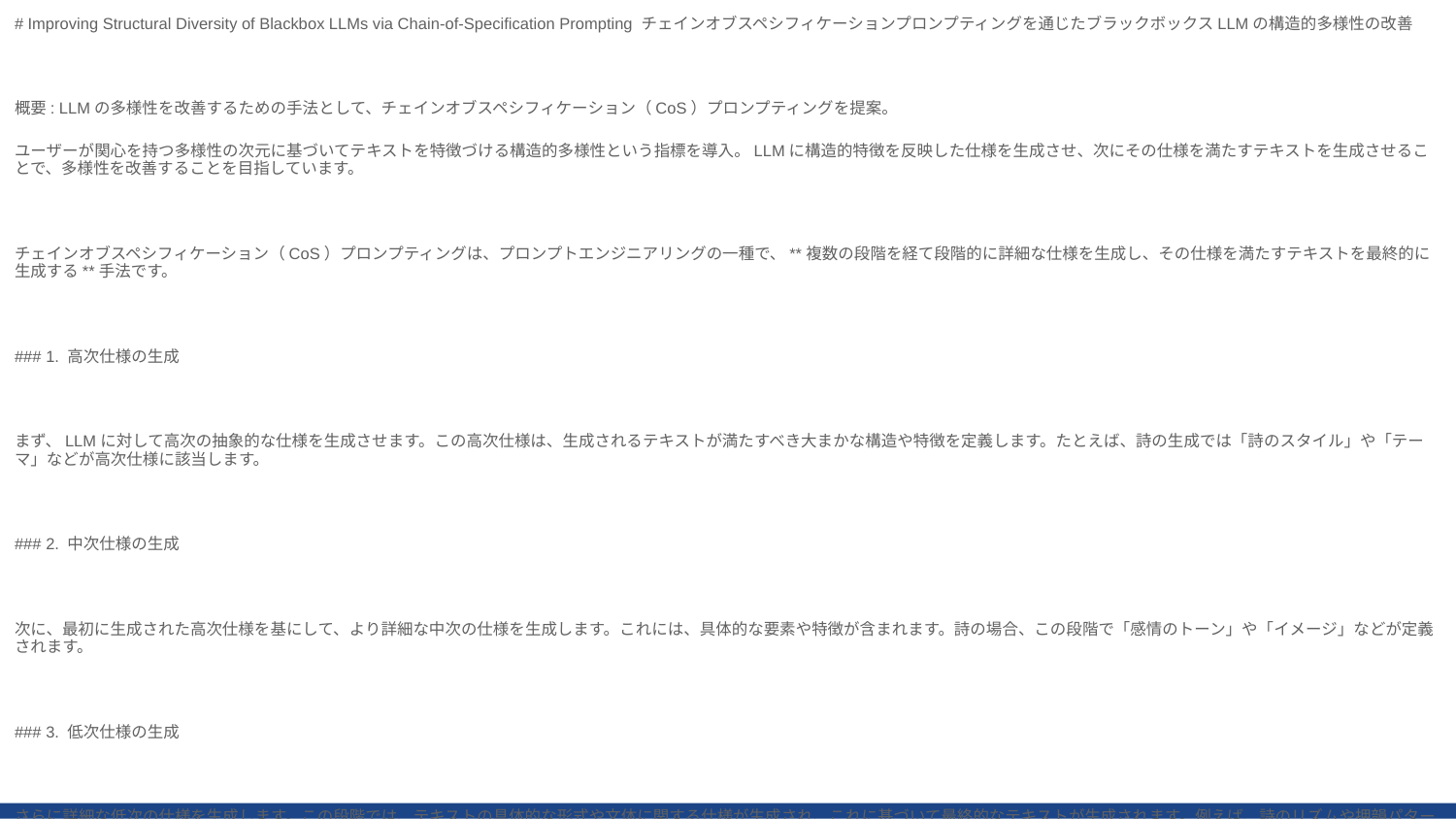

# Improving Structural Diversity of Blackbox LLMs via Chain-of-Specification Prompting チェインオブスペシフィケーションプロンプティングを通じたブラックボックスLLMの構造的多様性の改善

概要: LLMの多様性を改善するための手法として、チェインオブスペシフィケーション（CoS）プロンプティングを提案。
ユーザーが関心を持つ多様性の次元に基づいてテキストを特徴づける構造的多様性という指標を導入。LLMに構造的特徴を反映した仕様を生成させ、次にその仕様を満たすテキストを生成させることで、多様性を改善することを目指しています。

チェインオブスペシフィケーション（CoS）プロンプティングは、プロンプトエンジニアリングの一種で、**複数の段階を経て段階的に詳細な仕様を生成し、その仕様を満たすテキストを最終的に生成する**手法です。

### 1. 高次仕様の生成

まず、LLMに対して高次の抽象的な仕様を生成させます。この高次仕様は、生成されるテキストが満たすべき大まかな構造や特徴を定義します。たとえば、詩の生成では「詩のスタイル」や「テーマ」などが高次仕様に該当します。

### 2. 中次仕様の生成

次に、最初に生成された高次仕様を基にして、より詳細な中次の仕様を生成します。これには、具体的な要素や特徴が含まれます。詩の場合、この段階で「感情のトーン」や「イメージ」などが定義されます。

### 3. 低次仕様の生成

さらに詳細な低次の仕様を生成します。この段階では、テキストの具体的な形式や文体に関する仕様が生成され、これに基づいて最終的なテキストが生成されます。例えば、詩のリズムや押韻パターンなどが該当します。

### 4. テキストの生成

最後に、生成された低次仕様に従って、実際のテキストを生成します。このプロセスでは、仕様が細分化されることにより、生成されるテキストが特定の構造的特徴や多様性を備えるように誘導されます。

### CoSプロンプティングの特徴

- **段階的アプローチ**: 高次から低次へと段階的に仕様を生成することで、LLMが生成するテキストに多様性を持たせることが可能になります。
- **仕様の分離**: テキストの構造的多様性の主な源泉を、最初の高次仕様の生成に集約するため、多様性の制御がしやすくなります。
- **ブラックボックスモデルの対応**: この手法は、モデルの内部構造にアクセスできないブラックボックスモデルでも有効です。

詩の生成を例にしてCoSプロンプトの流れを示します。

### 1. 高次仕様の生成

最初に、詩のスタイルに関する高次仕様を生成します。

**プロンプト例:**

```

詩を作成するために、詩のスタイルを指定してください。このスタイルには、古典的な形式（例えば、ソネット、ハイク）やモダンな形式（例えば、自由詩、コンクリートポエトリー）が含まれます。
```

生成例:

```
スタイル: ソネット
```

### 2. 中次仕様の生成

次に、選ばれた詩のスタイルに基づいて、テーマや感情のトーンなどの中次仕様を生成します。

**プロンプト例:**

```
"ソネット"のスタイルを使って、詩のテーマを指定してください。また、詩全体の感情のトーン（例えば、悲しみ、喜び、怒り）も指定してください。
```

生成例:

```
テーマ: 失われた愛
トーン: 悲しみ
```

### 3. 低次仕様の生成

その後、テーマと感情に基づいて、詩の具体的なイメージや表現に関する低次仕様を生成します。

**プロンプト例:**

```
"失われた愛"というテーマと"悲しみ"のトーンに基づいて、詩に含めるべき具体的なイメージや表現を指定してください。
```

生成例:

```
イメージ: 落ちる枯れ葉、曇り空、静かな波
```

### 4. テキストの生成

最後に、すべての仕様を統合し、詩を生成します。

**プロンプト例:**

```
以下の仕様に基づいてソネットを作成してください:
- スタイル: ソネット
- テーマ: 失われた愛
- トーン: 悲しみ
- イメージ: 落ちる枯れ葉、曇り空、静かな波
```

生成例:

```
秋の風に舞う枯れ葉たち
愛の終わりを告げるように
静かな波が岸を叩き
過ぎ去りし日々を思い出す

曇り空は涙を隠し
心の中は空虚だけが
残る愛の欠片は儚く
もう戻らぬ時を悔やむ

それでも心に残る影
永遠の愛が消え去っても
その想いは深く刻まれる

この詩のように静かに終わる
```

CoSプロンプティングでは、プロンプトを段階的に使用して仕様を細かく定義していき、その仕様を元に最終的なテキストを生成します。この手法により、テキストの構造的多様性が高まり、ユーザーが望む特定の特徴を反映した生成をしようとしています